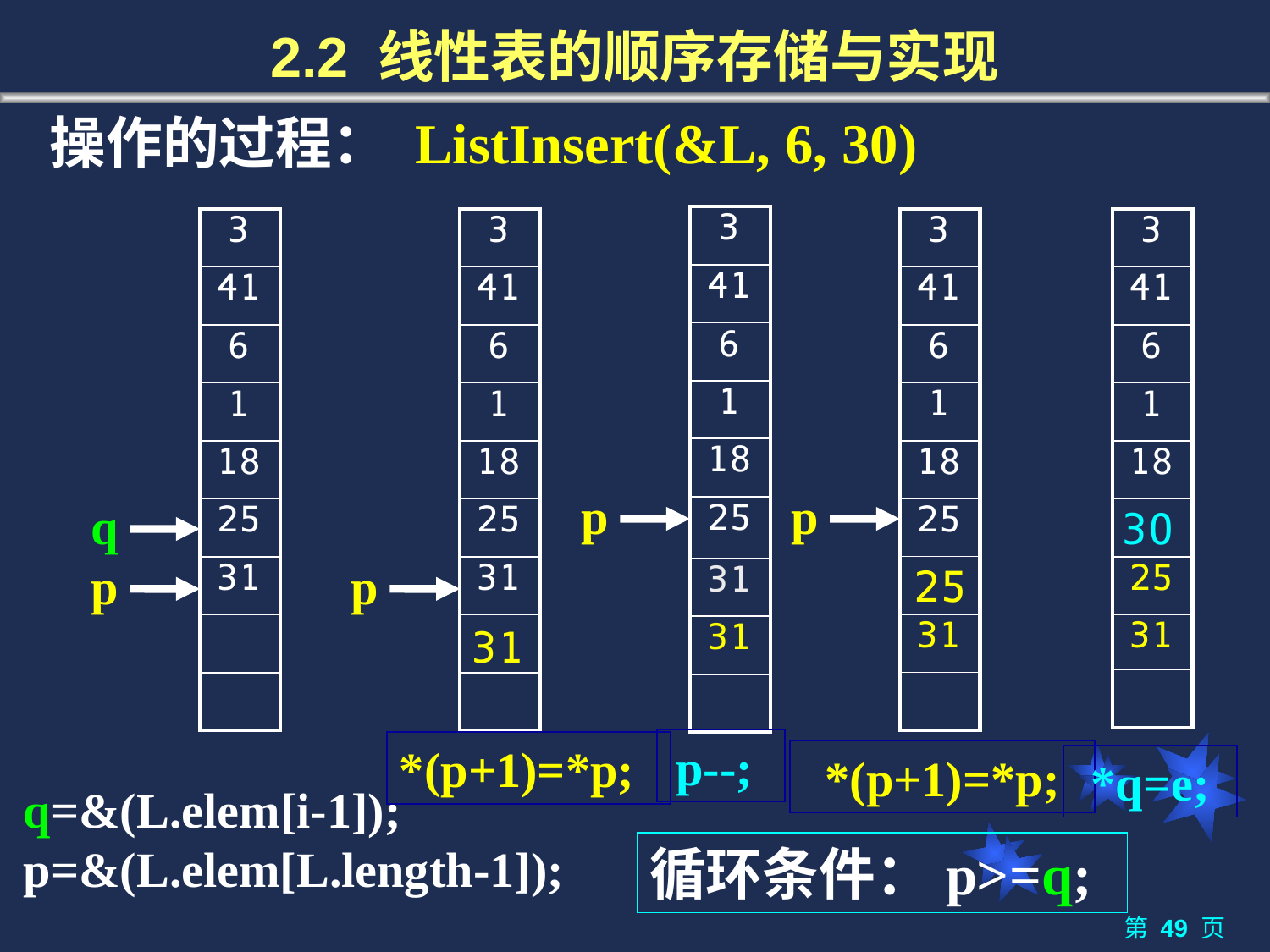

# 2.2 线性表的顺序存储与实现
操作的过程： ListInsert(&L, 6, 30)
| 3 |
| --- |
| 41 |
| 6 |
| 1 |
| 18 |
| 25 |
| 31 |
| 31 |
|  |
| 3 |
| --- |
| 41 |
| 6 |
| 1 |
| 18 |
| 25 |
|  |
| 31 |
|  |
| 3 |
| --- |
| 41 |
| 6 |
| 1 |
| 18 |
| 25 |
| 31 |
|  |
|  |
| 3 |
| --- |
| 41 |
| 6 |
| 1 |
| 18 |
| 25 |
| 31 |
|  |
|  |
| 3 |
| --- |
| 41 |
| 6 |
| 1 |
| 18 |
|  |
| 25 |
| 31 |
|  |
p

p

q

30
p

p

25
31
p--;
*(p+1)=*p;
*(p+1)=*p;
*q=e;
q=&(L.elem[i-1]);
p=&(L.elem[L.length-1]);
循环条件：p>=q;
第 49 页